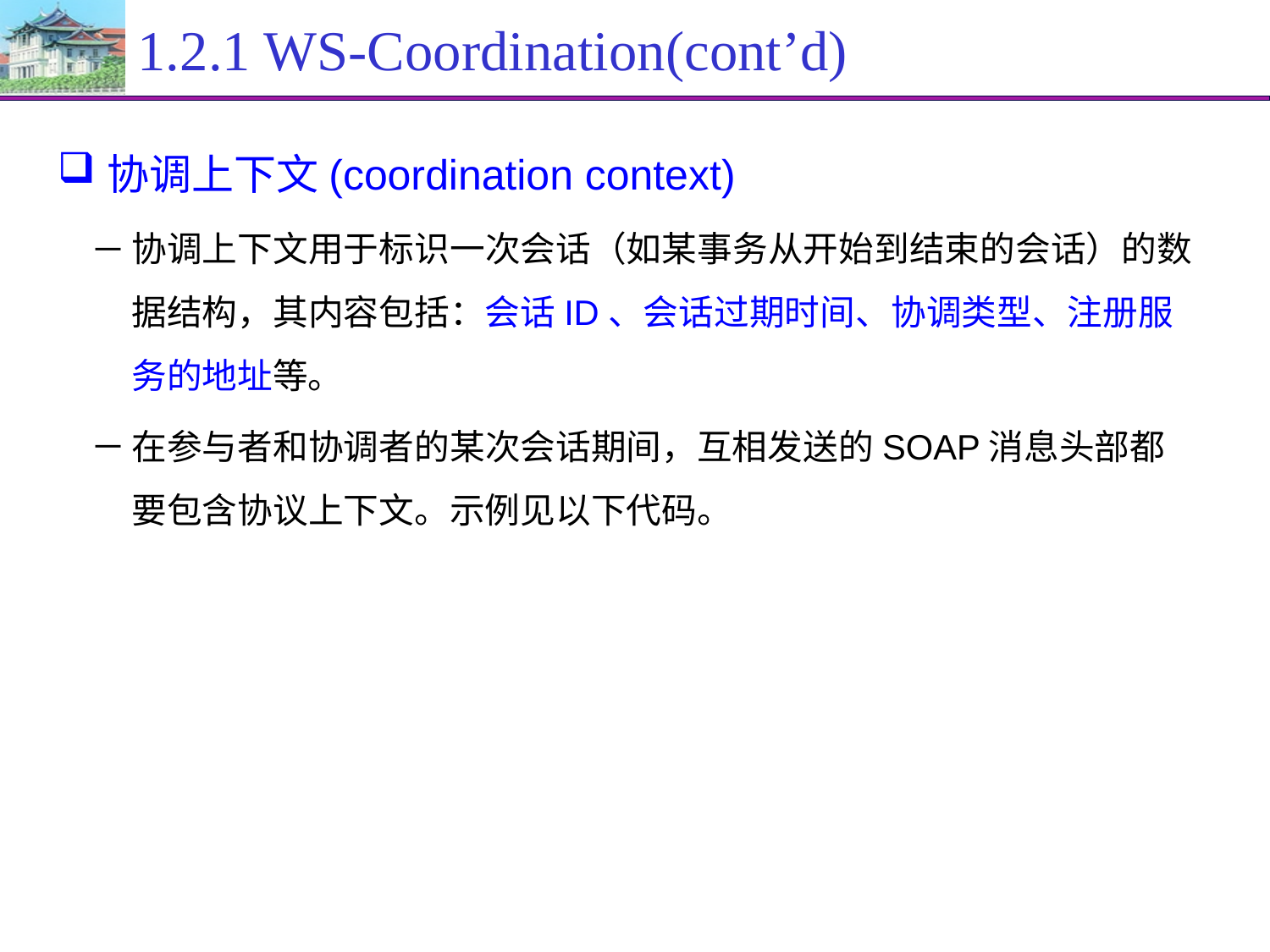

# 1.2.1 WS-Coordination(cont’d)
协调上下文(coordination context)
协调上下文用于标识一次会话（如某事务从开始到结束的会话）的数据结构，其内容包括：会话ID、会话过期时间、协调类型、注册服务的地址等。
在参与者和协调者的某次会话期间，互相发送的SOAP消息头部都要包含协议上下文。示例见以下代码。